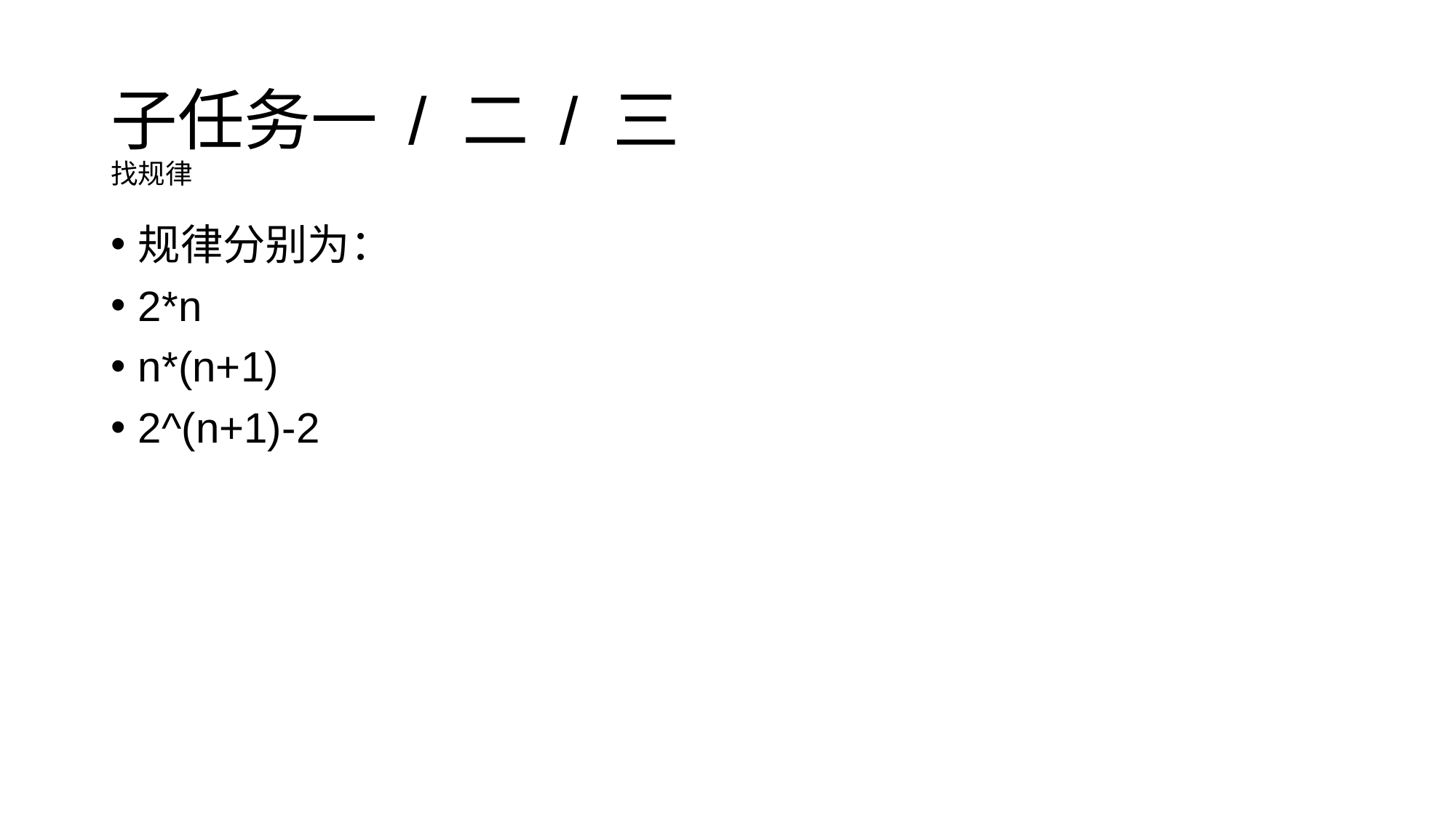

# 子任务一 / 二 / 三
找规律
规律分别为：
2*n
n*(n+1)
2^(n+1)-2